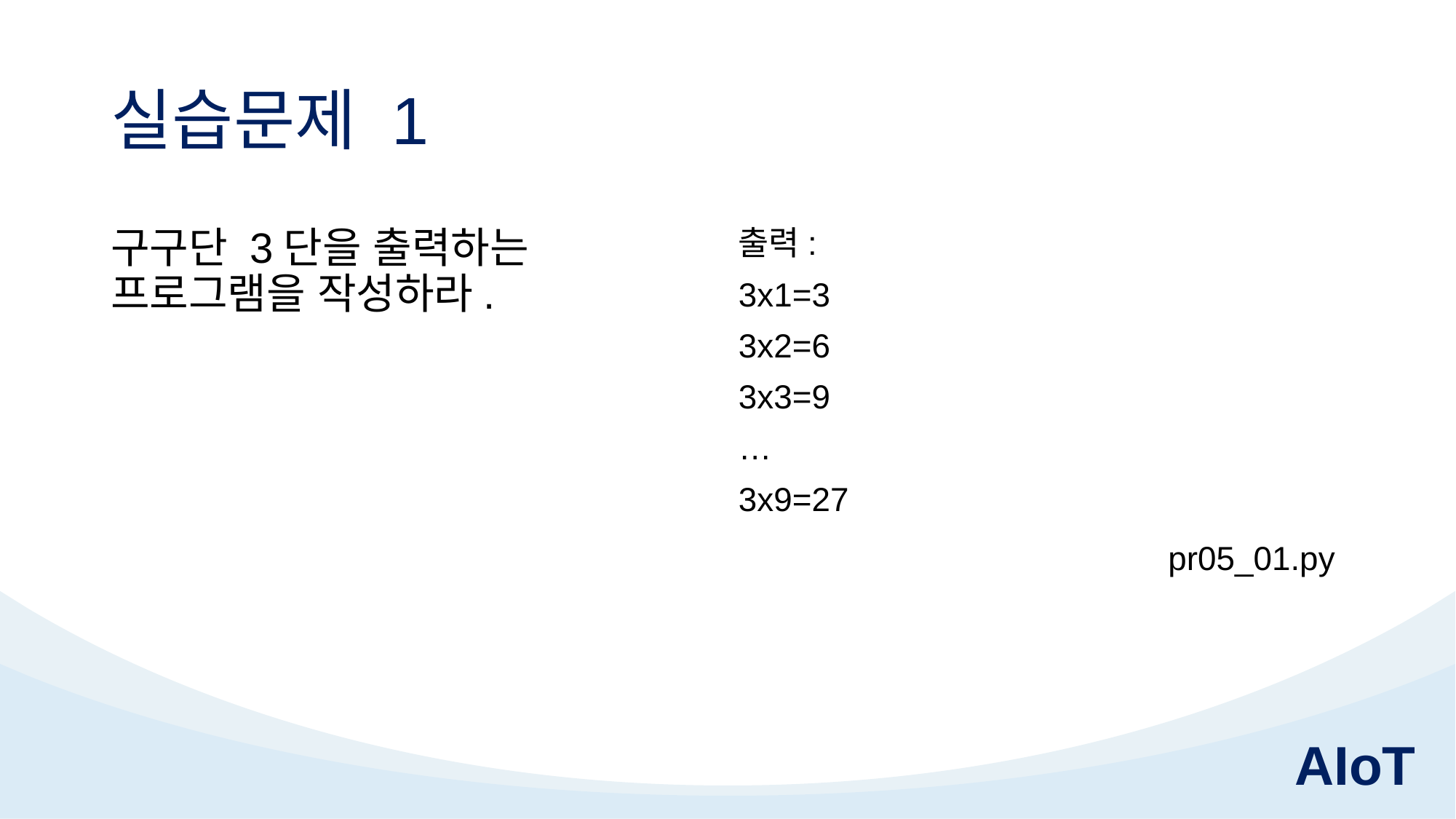

# 실습문제 1
구구단 3단을 출력하는 프로그램을 작성하라.
출력:
3x1=3
3x2=6
3x3=9
…
3x9=27
			pr05_01.py